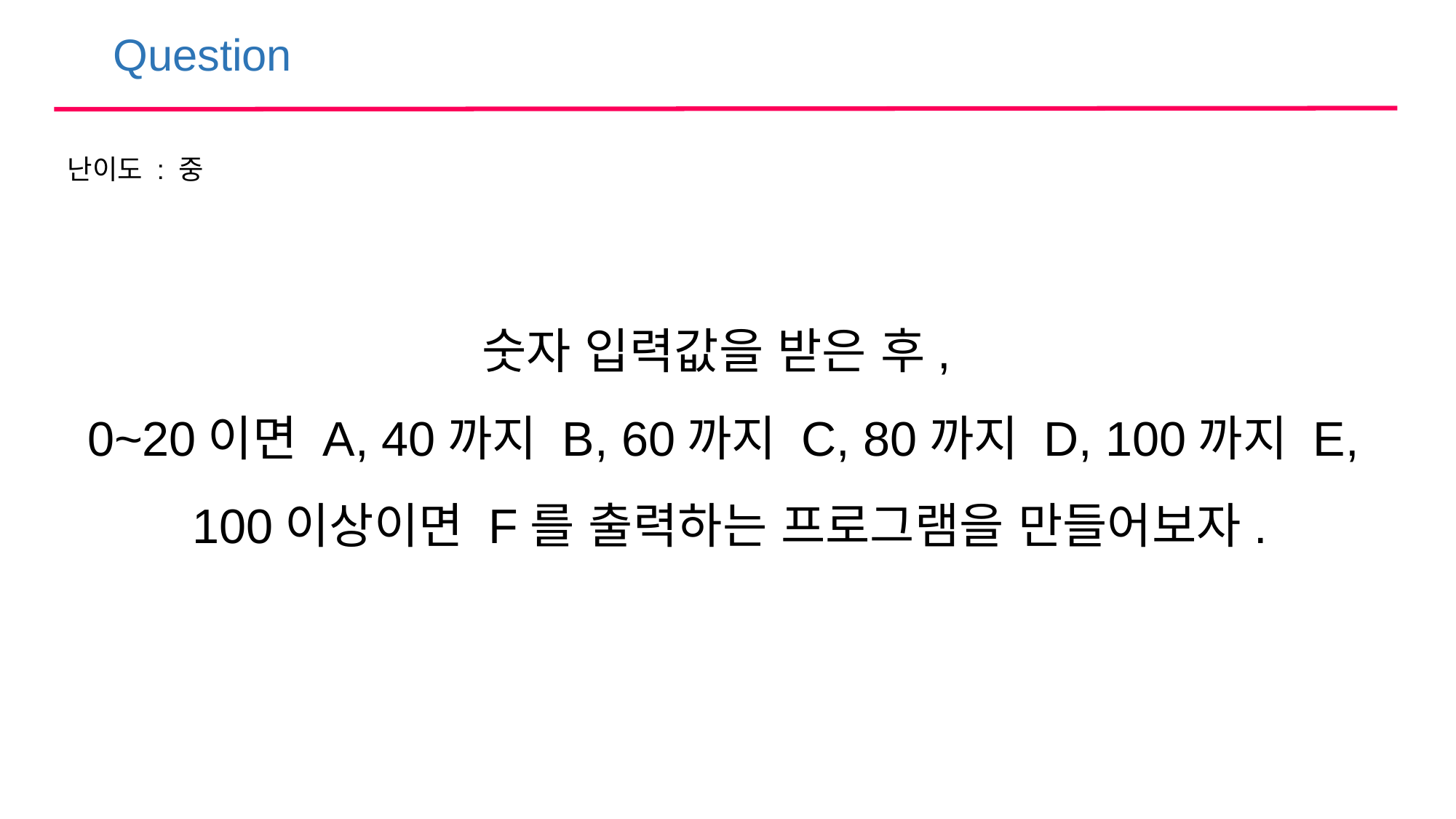

Question
난이도 : 중

숫자 입력값을 받은 후,
0~20이면 A, 40까지 B, 60까지 C, 80까지 D, 100까지 E,
 100이상이면 F를 출력하는 프로그램을 만들어보자.